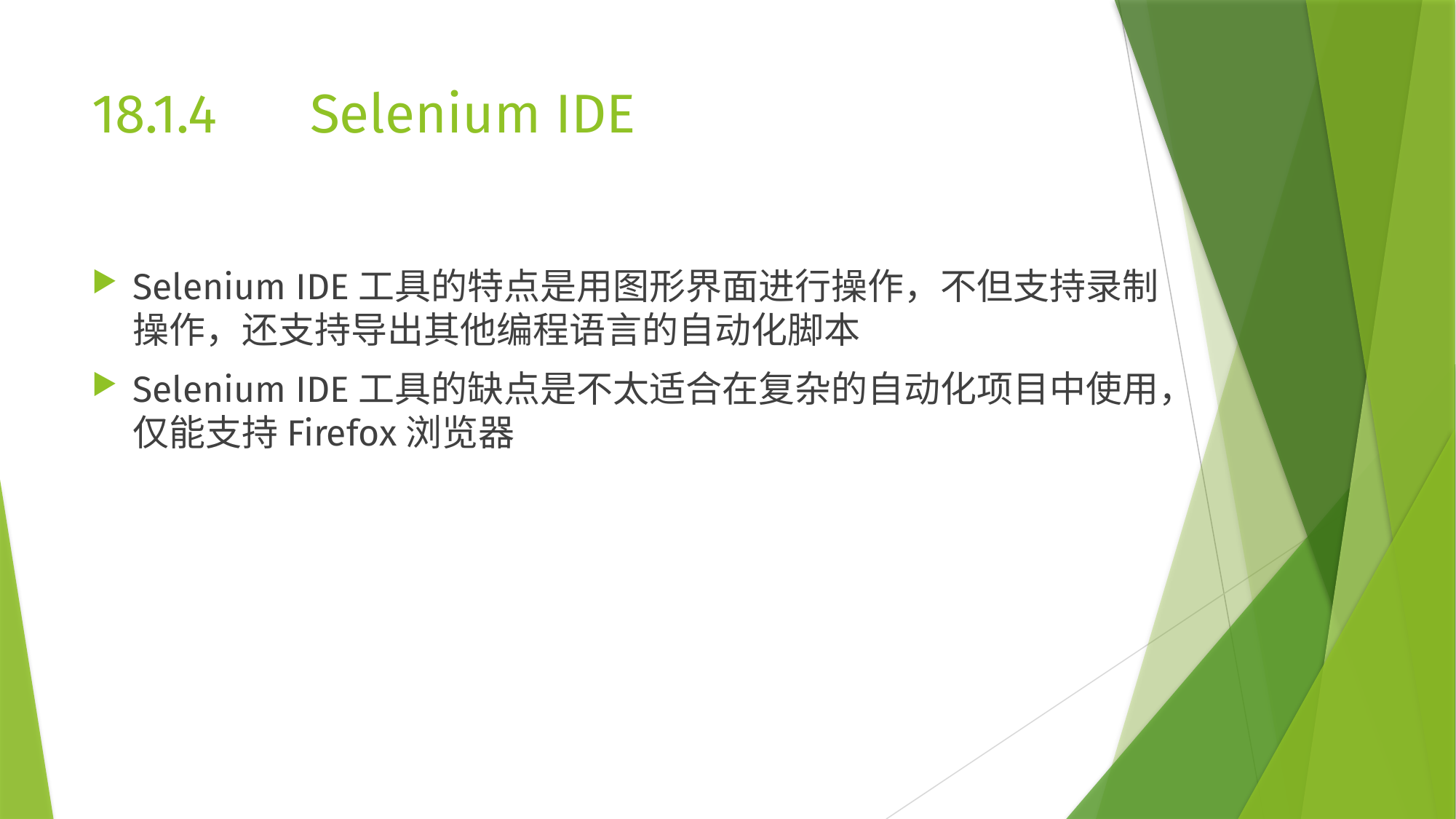

# 18.1.4	Selenium IDE
Selenium IDE工具的特点是用图形界面进行操作，不但支持录制操作，还支持导出其他编程语言的自动化脚本
Selenium IDE工具的缺点是不太适合在复杂的自动化项目中使用，仅能支持Firefox浏览器